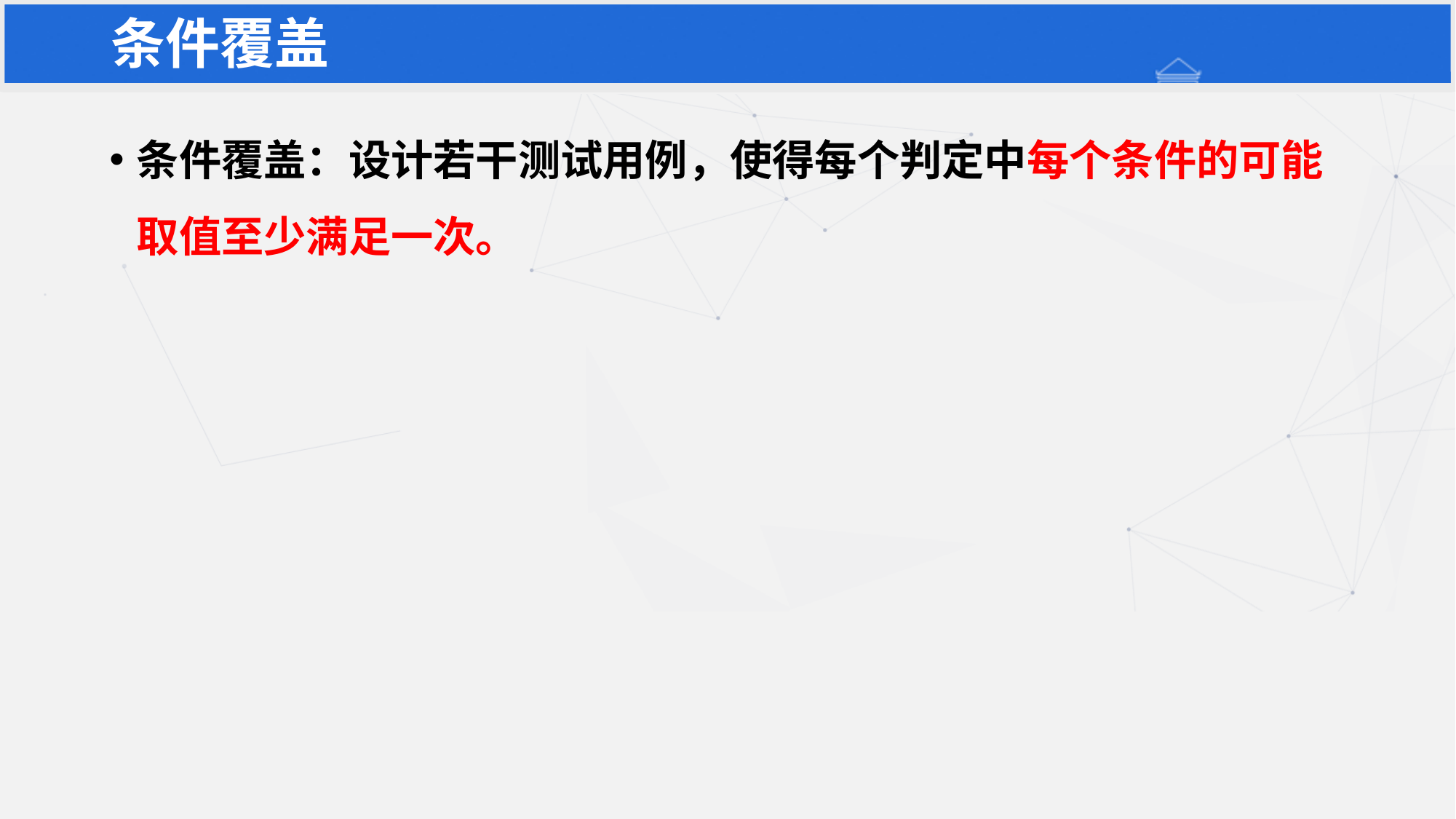

# 条件覆盖
条件覆盖：设计若干测试用例，使得每个判定中每个条件的可能取值至少满足一次。